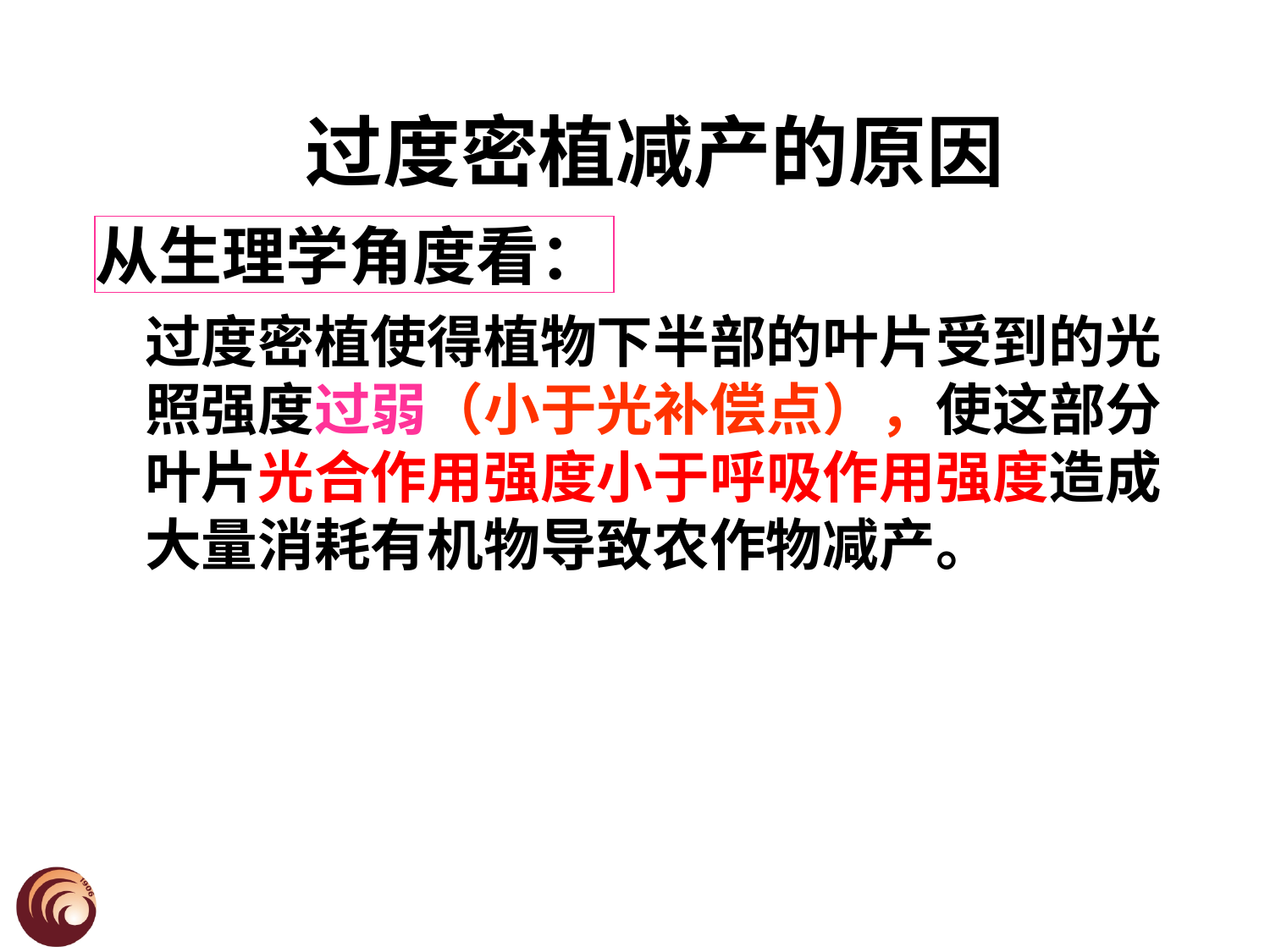

过度密植减产的原因
从生理学角度看：
过度密植使得植物下半部的叶片受到的光照强度过弱（小于光补偿点），使这部分叶片光合作用强度小于呼吸作用强度造成大量消耗有机物导致农作物减产。